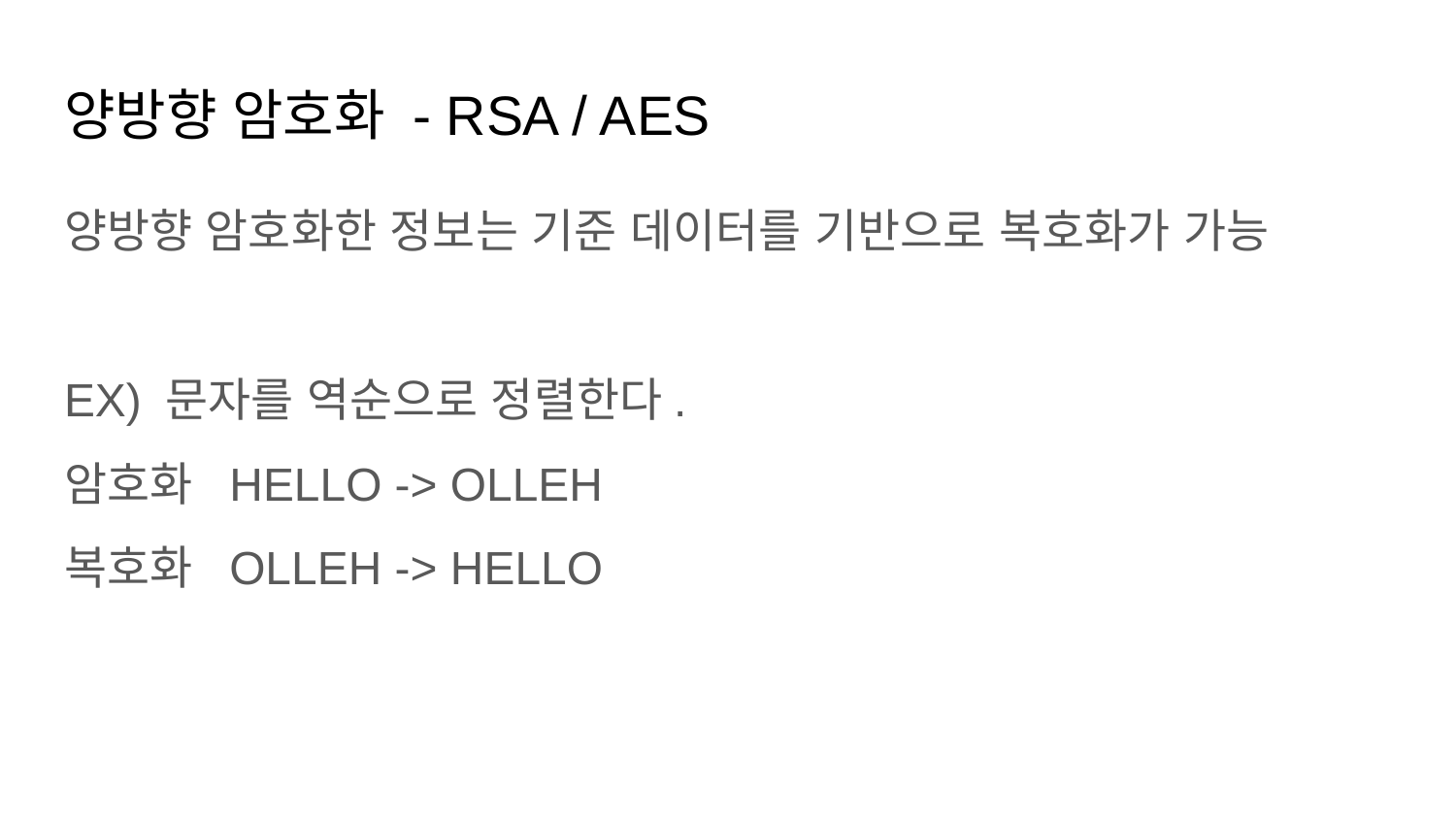

# 양방향 암호화 - RSA / AES
양방향 암호화한 정보는 기준 데이터를 기반으로 복호화가 가능

EX) 문자를 역순으로 정렬한다.
암호화  HELLO -> OLLEH
복호화  OLLEH -> HELLO